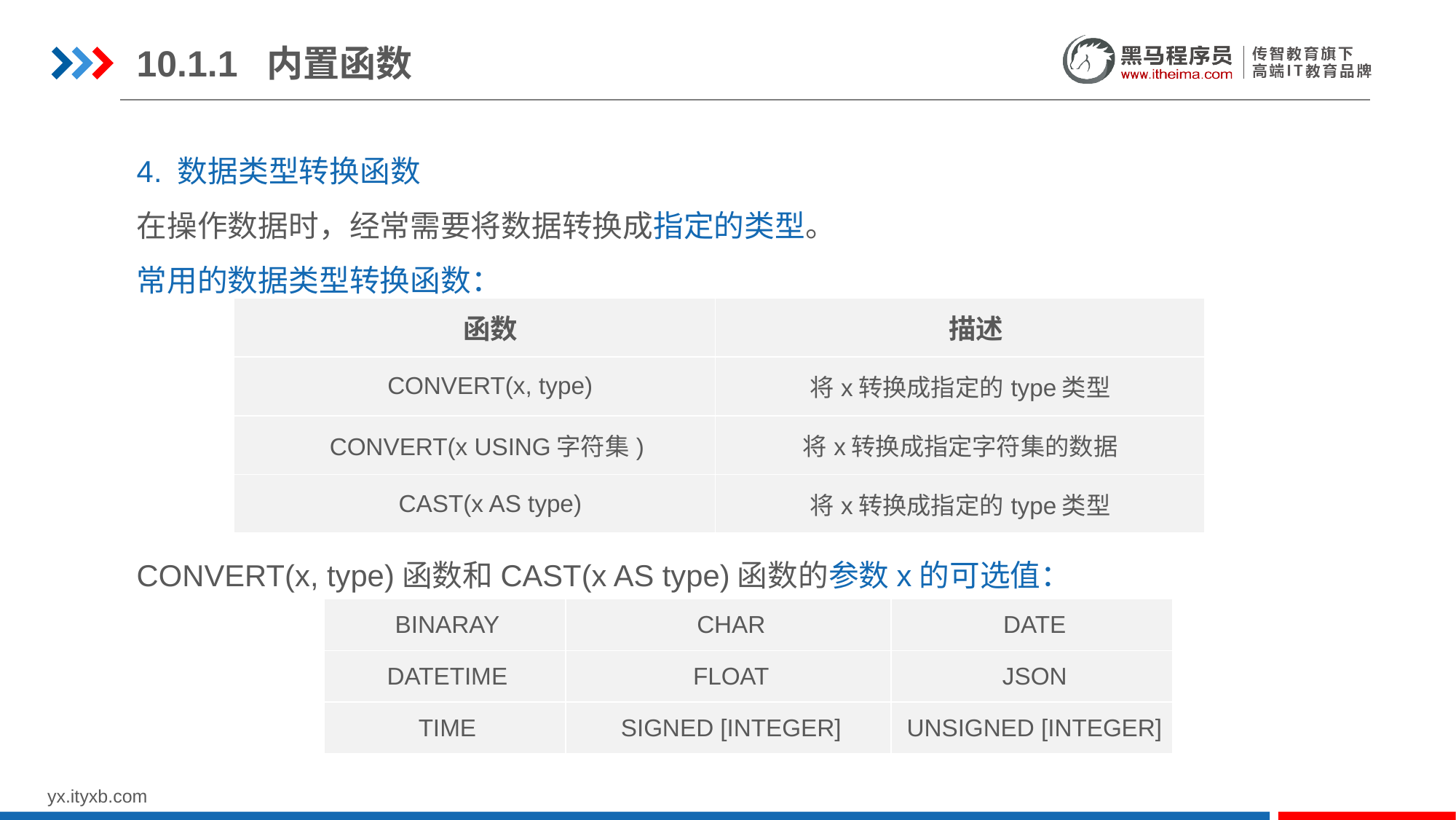

10.1.1  内置函数
4. 数据类型转换函数
在操作数据时，经常需要将数据转换成指定的类型。
常用的数据类型转换函数：
| 函数 | 描述 |
| --- | --- |
| CONVERT(x, type) | 将x转换成指定的type类型 |
| CONVERT(x USING字符集) | 将x转换成指定字符集的数据 |
| CAST(x AS type) | 将x转换成指定的type类型 |
CONVERT(x, type)函数和CAST(x AS type)函数的参数x的可选值：
| BINARAY | CHAR | DATE |
| --- | --- | --- |
| DATETIME | FLOAT | JSON |
| TIME | SIGNED [INTEGER] | UNSIGNED [INTEGER] |